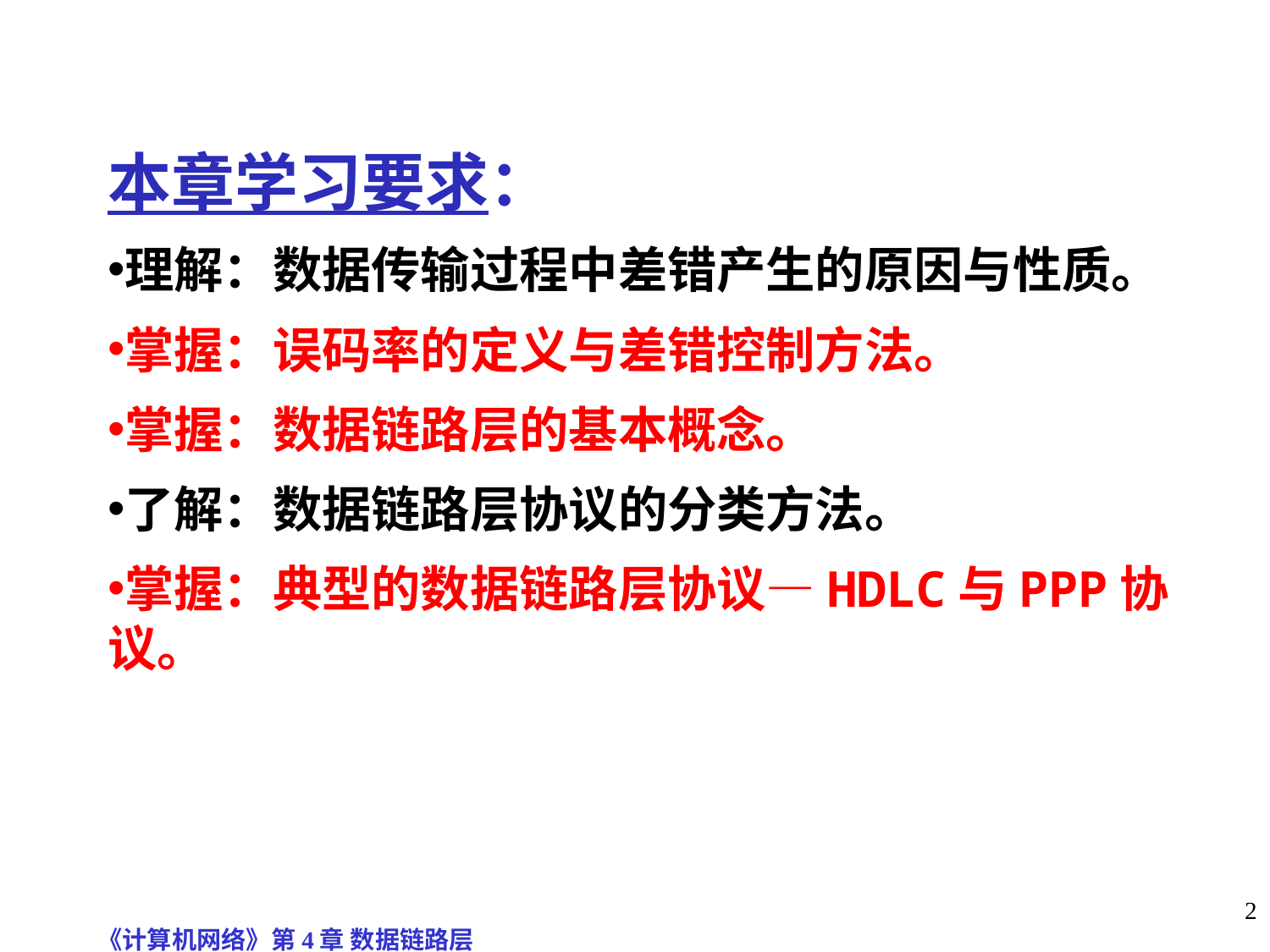

本章学习要求：
理解：数据传输过程中差错产生的原因与性质。
掌握：误码率的定义与差错控制方法。
掌握：数据链路层的基本概念。
了解：数据链路层协议的分类方法。
掌握：典型的数据链路层协议—HDLC与PPP协议。

《计算机网络》第4章 数据链路层
2